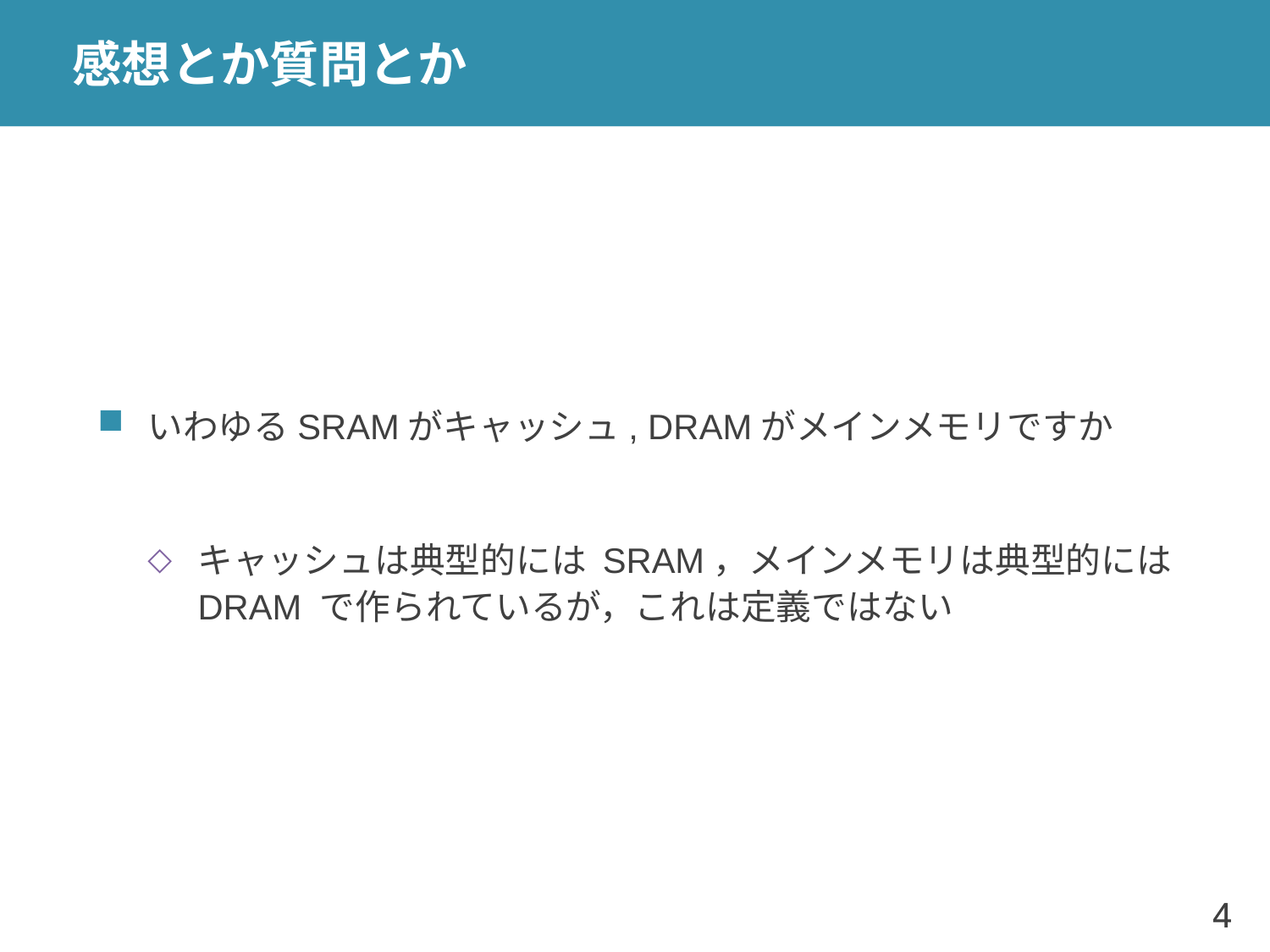

# 感想とか質問とか
いわゆるSRAMがキャッシュ, DRAMがメインメモリですか

キャッシュは典型的には SRAM，メインメモリは典型的には DRAM で作られているが，これは定義ではない